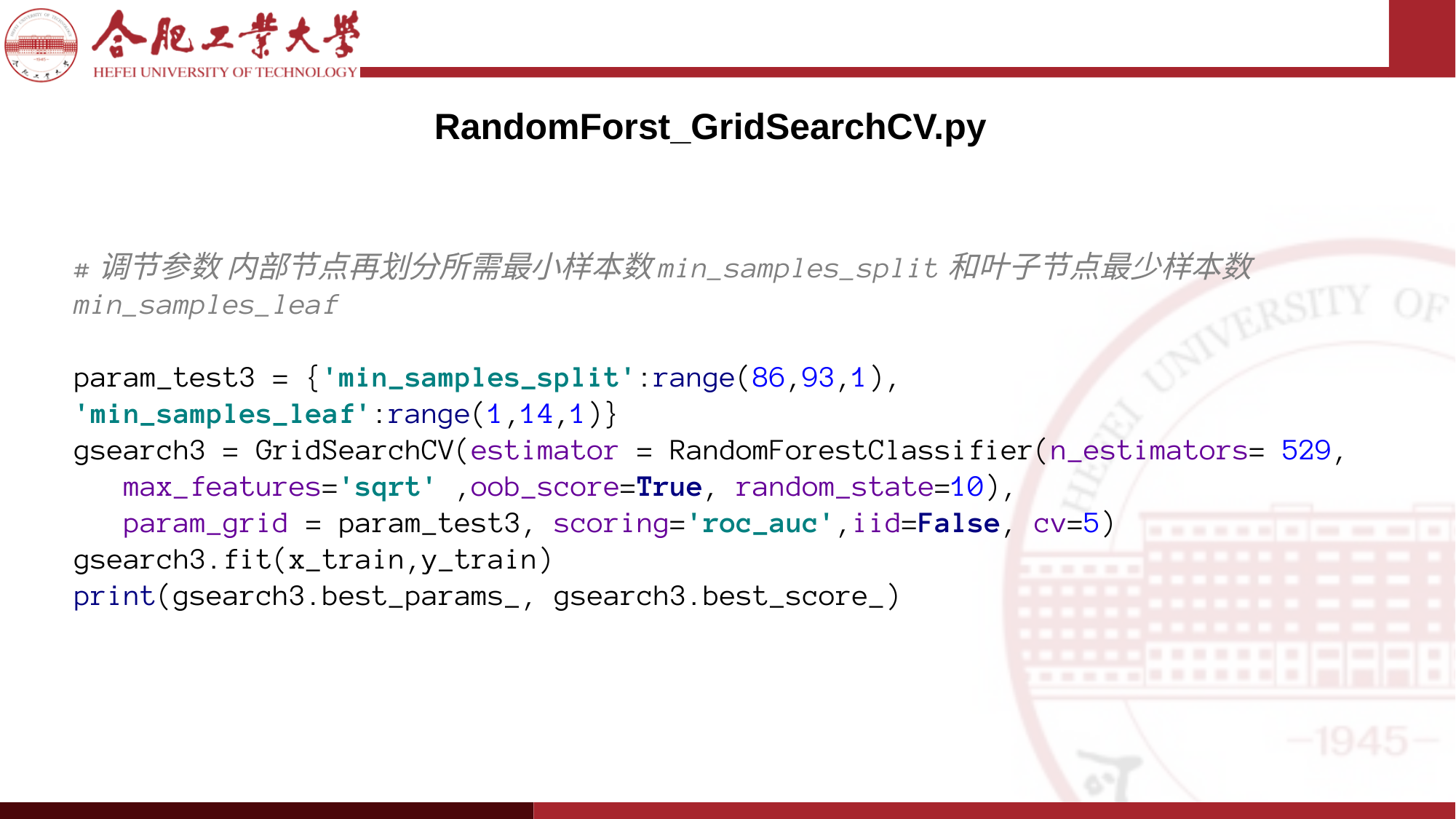

RandomForst_GridSearchCV.py
#调节参数 内部节点再划分所需最小样本数min_samples_split和叶子节点最少样本数min_samples_leaf
param_test3 = {'min_samples_split':range(86,93,1), 'min_samples_leaf':range(1,14,1)}
gsearch3 = GridSearchCV(estimator = RandomForestClassifier(n_estimators= 529,
   max_features='sqrt' ,oob_score=True, random_state=10),
   param_grid = param_test3, scoring='roc_auc',iid=False, cv=5)
gsearch3.fit(x_train,y_train)
print(gsearch3.best_params_, gsearch3.best_score_)